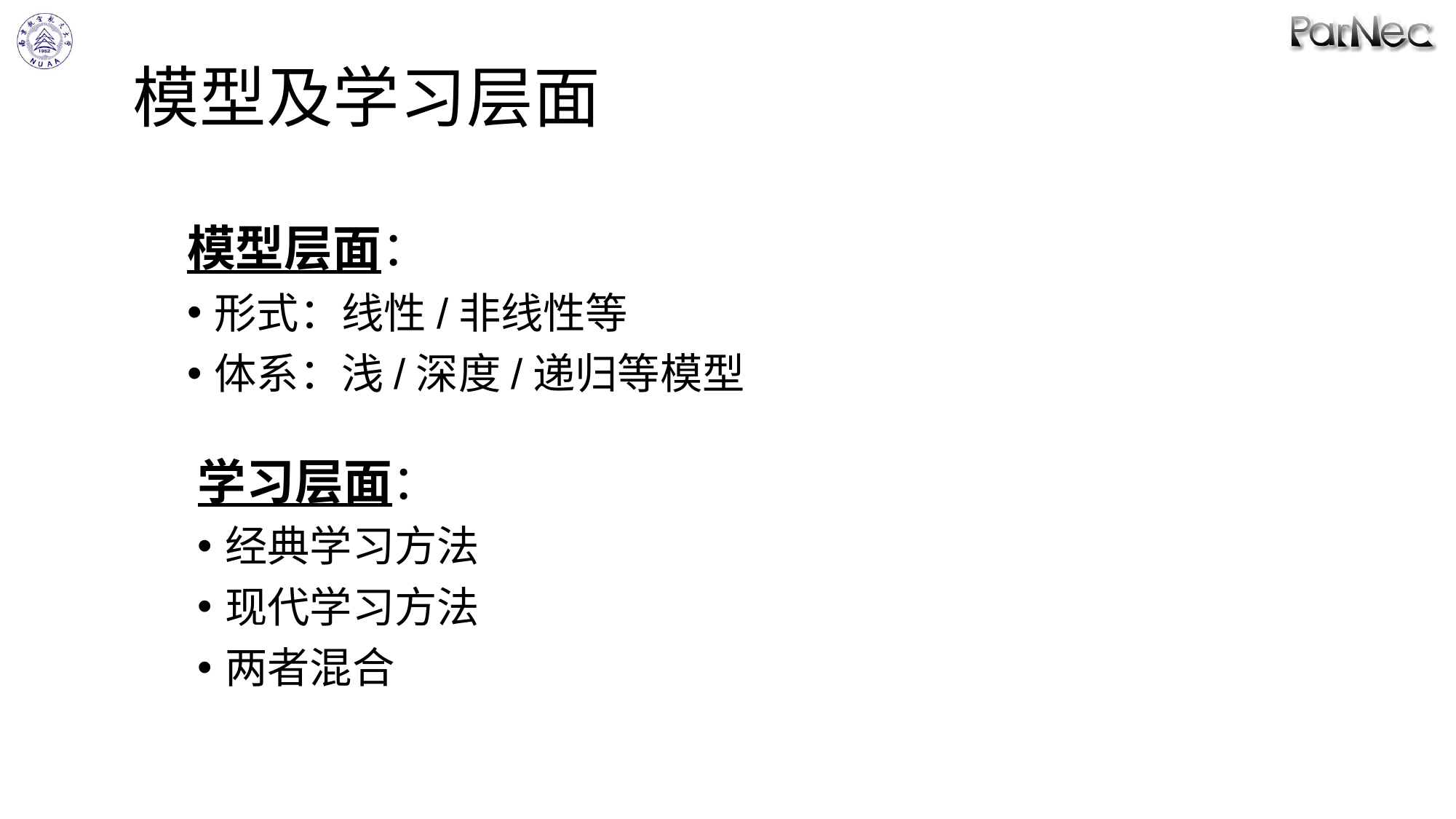

# 模型及学习层面
模型层面：
形式：线性/非线性等
体系：浅/深度/递归等模型
学习层面：
经典学习方法
现代学习方法
两者混合